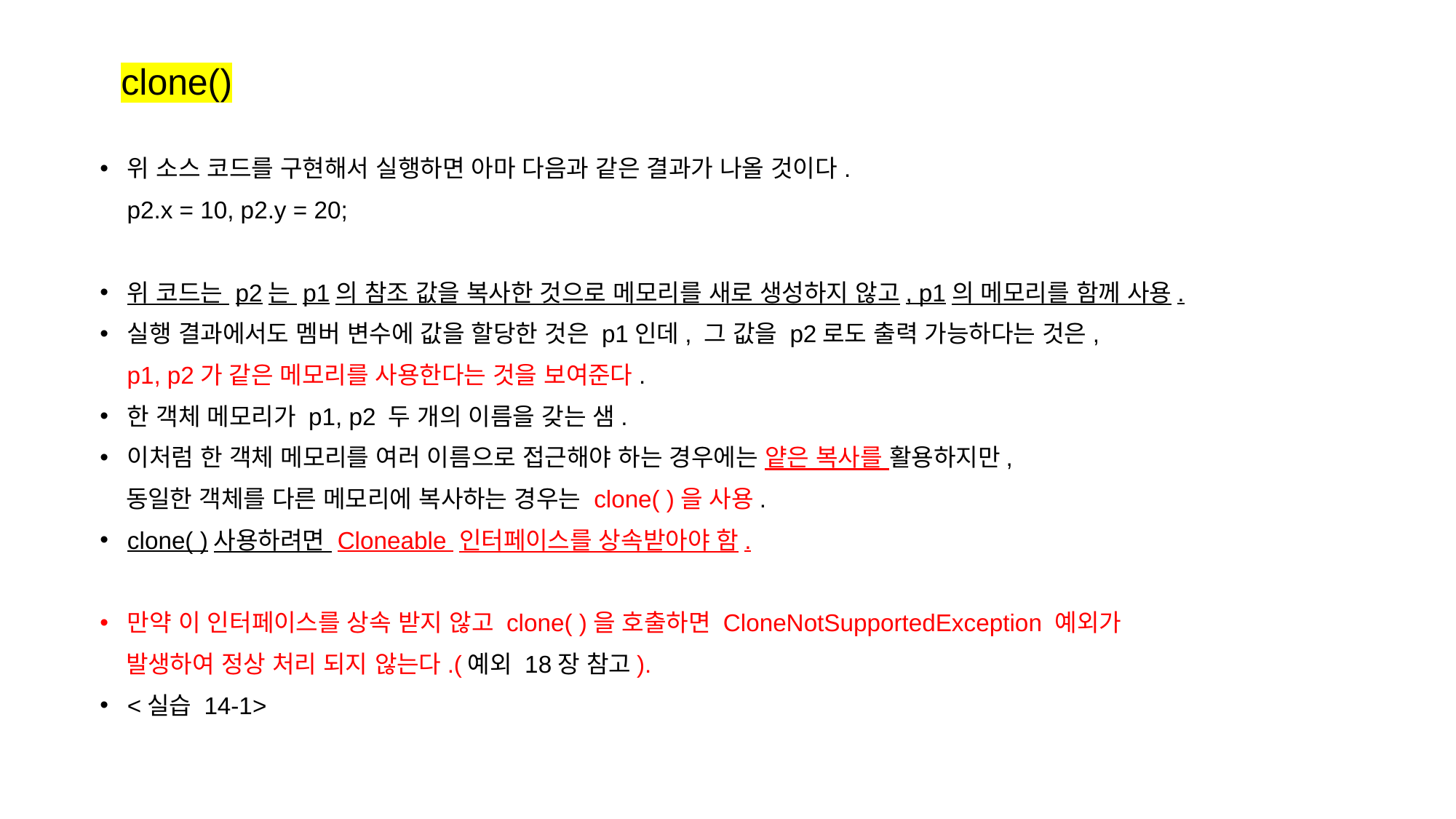

# clone()
위 소스 코드를 구현해서 실행하면 아마 다음과 같은 결과가 나올 것이다.
    p2.x = 10, p2.y = 20;

위 코드는 p2는 p1의 참조 값을 복사한 것으로 메모리를 새로 생성하지 않고, p1의 메모리를 함께 사용.
실행 결과에서도 멤버 변수에 값을 할당한 것은 p1인데, 그 값을 p2로도 출력 가능하다는 것은,
    p1, p2가 같은 메모리를 사용한다는 것을 보여준다.
한 객체 메모리가 p1, p2 두 개의 이름을 갖는 샘.
이처럼 한 객체 메모리를 여러 이름으로 접근해야 하는 경우에는 얕은 복사를 활용하지만,
   동일한 객체를 다른 메모리에 복사하는 경우는 clone( )을 사용.
clone( )사용하려면 Cloneable 인터페이스를 상속받아야 함.

만약 이 인터페이스를 상속 받지 않고 clone( )을 호출하면 CloneNotSupportedException 예외가
   발생하여 정상 처리 되지 않는다.(예외 18장 참고).
<실습 14-1>